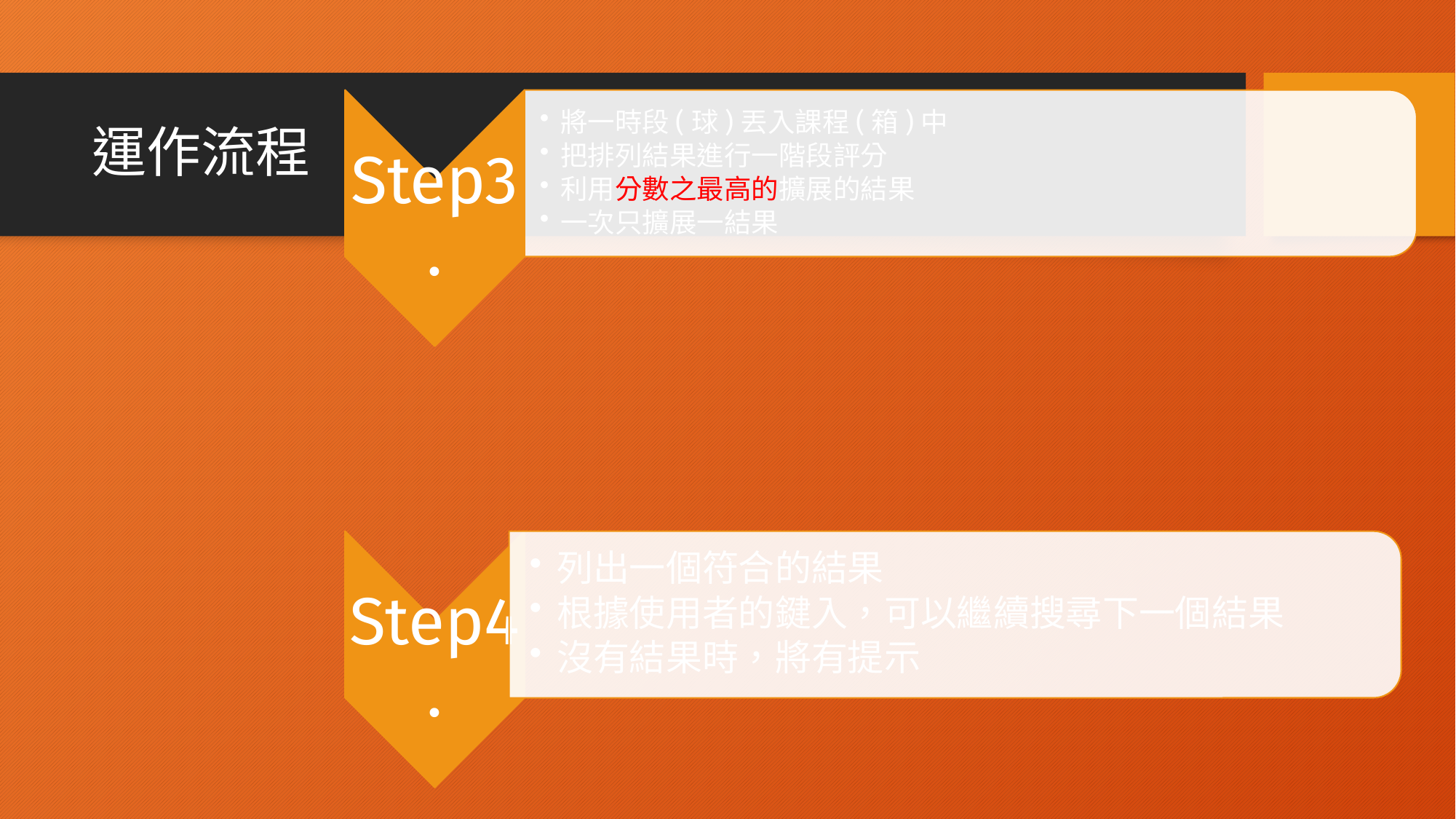

# 運作流程
Step3.
將一時段(球)丟入課程(箱)中
把排列結果進行一階段評分
利用分數之最高的擴展的結果
一次只擴展一結果
Step4.
列出一個符合的結果
根據使用者的鍵入，可以繼續搜尋下一個結果
沒有結果時，將有提示